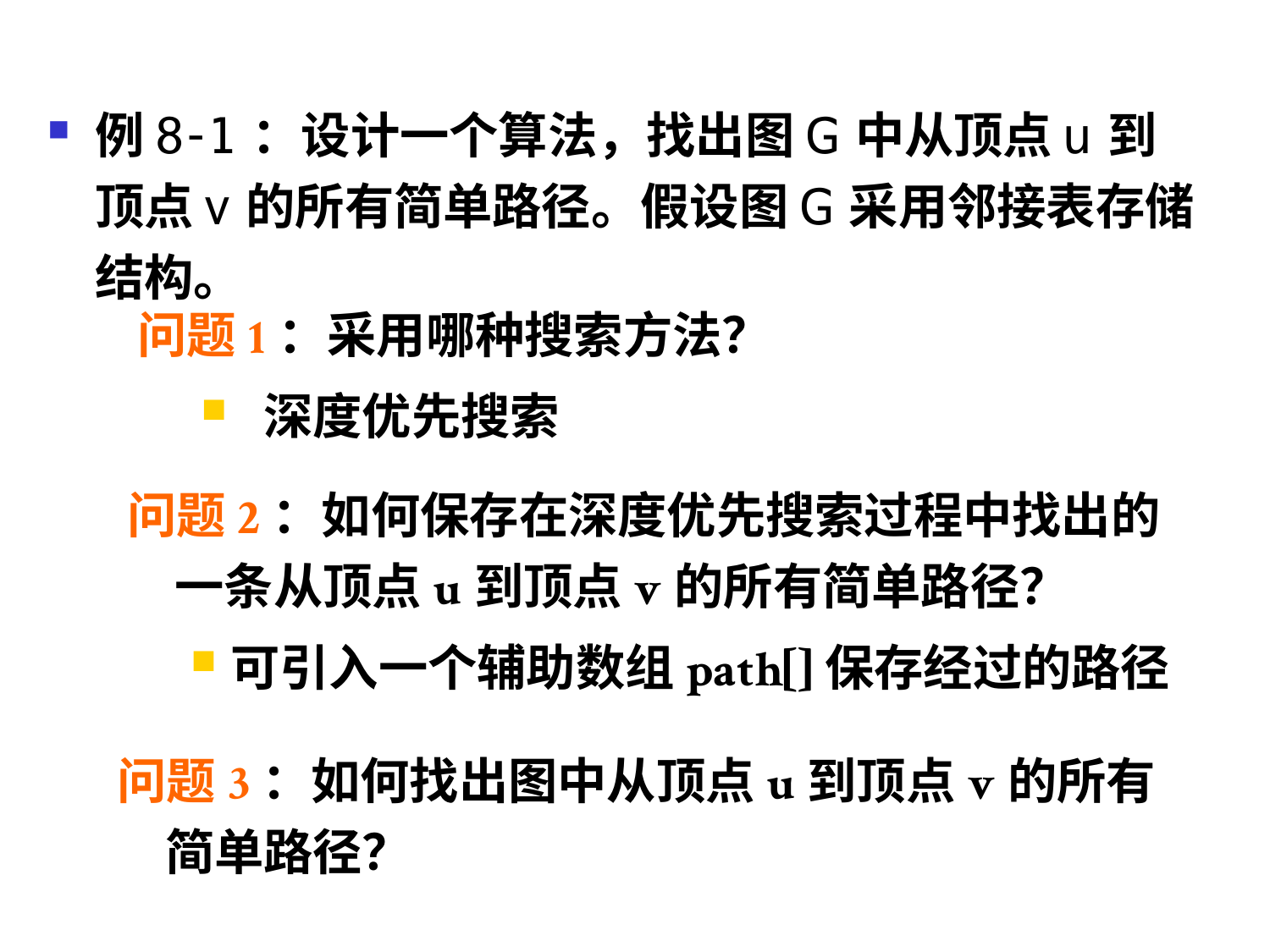

例8-1：设计一个算法，找出图G中从顶点u到顶点v的所有简单路径。假设图G采用邻接表存储结构。
问题1：采用哪种搜索方法？
 深度优先搜索

问题2：如何保存在深度优先搜索过程中找出的一条从顶点u到顶点v的所有简单路径？
可引入一个辅助数组path[]保存经过的路径

问题3：如何找出图中从顶点u到顶点v的所有简单路径？